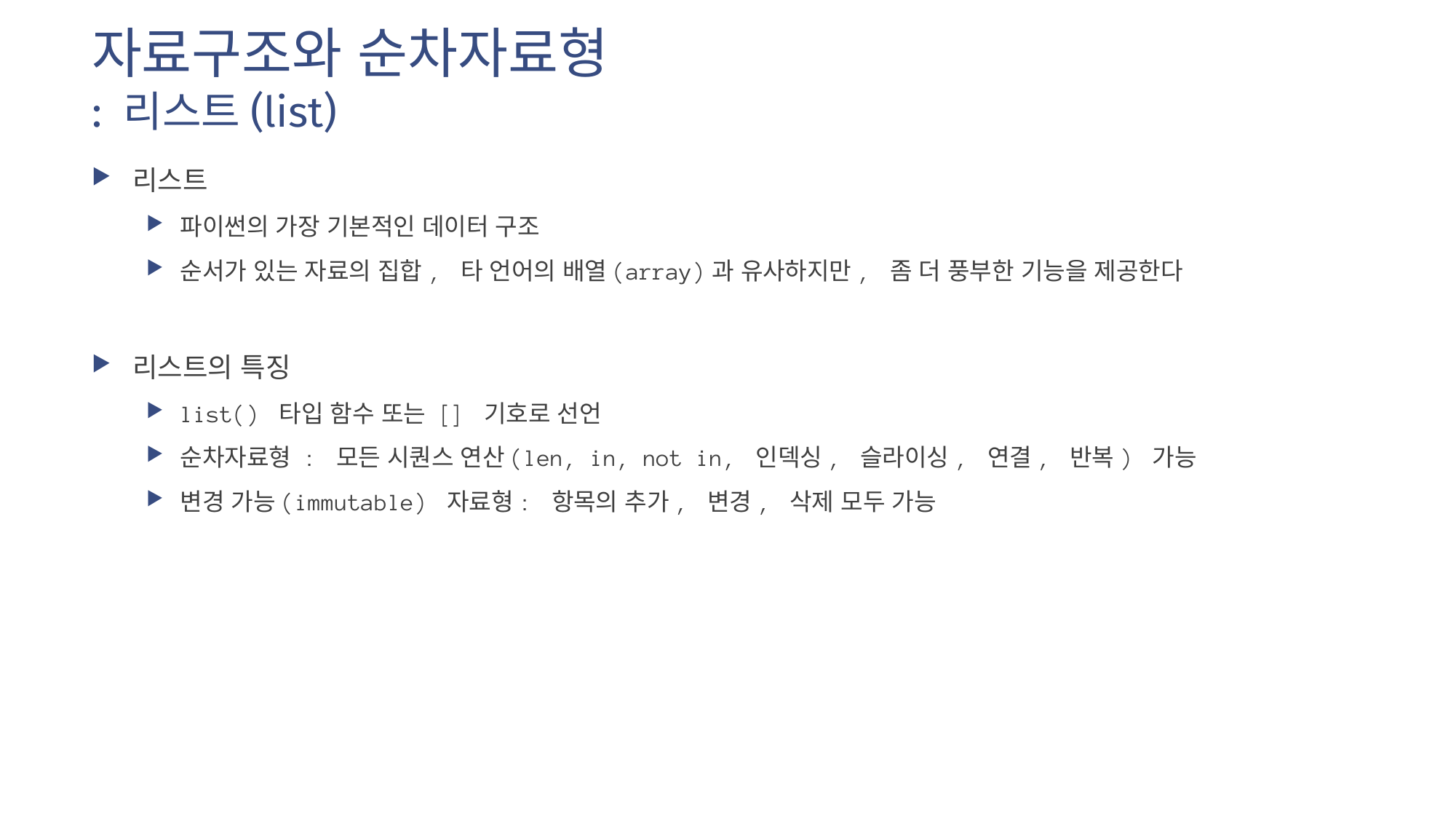

# 자료구조와 순차자료형 : 리스트(list)
리스트
파이썬의 가장 기본적인 데이터 구조
순서가 있는 자료의 집합, 타 언어의 배열(array)과 유사하지만, 좀 더 풍부한 기능을 제공한다

리스트의 특징
list() 타입 함수 또는 [] 기호로 선언
순차자료형 : 모든 시퀀스 연산(len, in, not in, 인덱싱, 슬라이싱, 연결, 반복) 가능
변경 가능(immutable) 자료형: 항목의 추가, 변경, 삭제 모두 가능